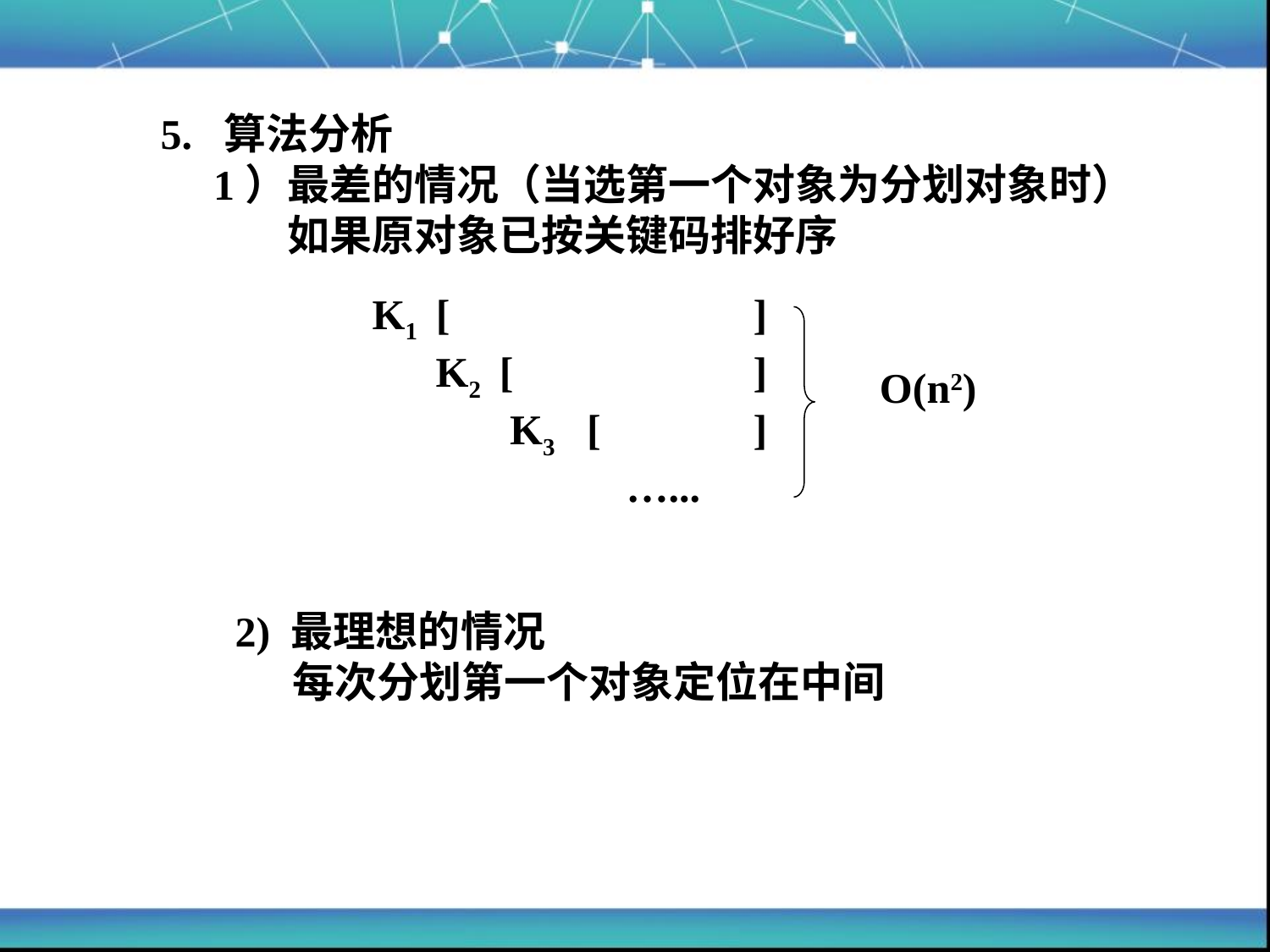

5.  算法分析
     1）最差的情况（当选第一个对象为分划对象时）
	如果原对象已按关键码排好序
K1   [			]
      K2   [		]
             K3   [		]
		…...

O(n2)
2) 最理想的情况
     每次分划第一个对象定位在中间